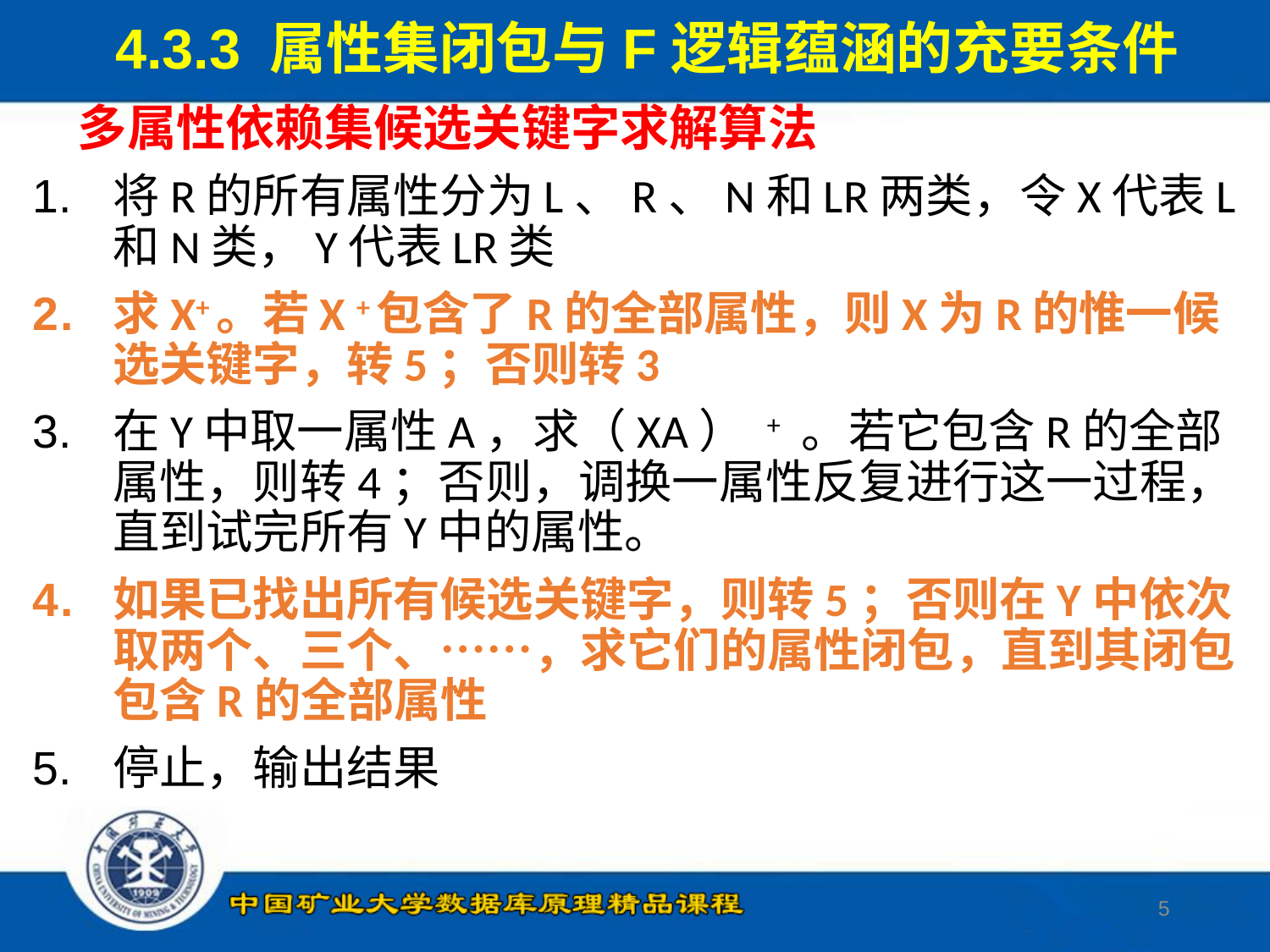

4.3.3 属性集闭包与F逻辑蕴涵的充要条件
# 多属性依赖集候选关键字求解算法
将R的所有属性分为L、R、N和LR两类，令X代表L和N类，Y代表LR类
求X+。若X +包含了R的全部属性，则X为R的惟一候选关键字，转5；否则转3
在Y中取一属性A，求（XA） + 。若它包含R的全部属性，则转4；否则，调换一属性反复进行这一过程，直到试完所有Y中的属性。
如果已找出所有候选关键字，则转5；否则在Y中依次取两个、三个、……，求它们的属性闭包，直到其闭包包含R的全部属性
停止，输出结果
5